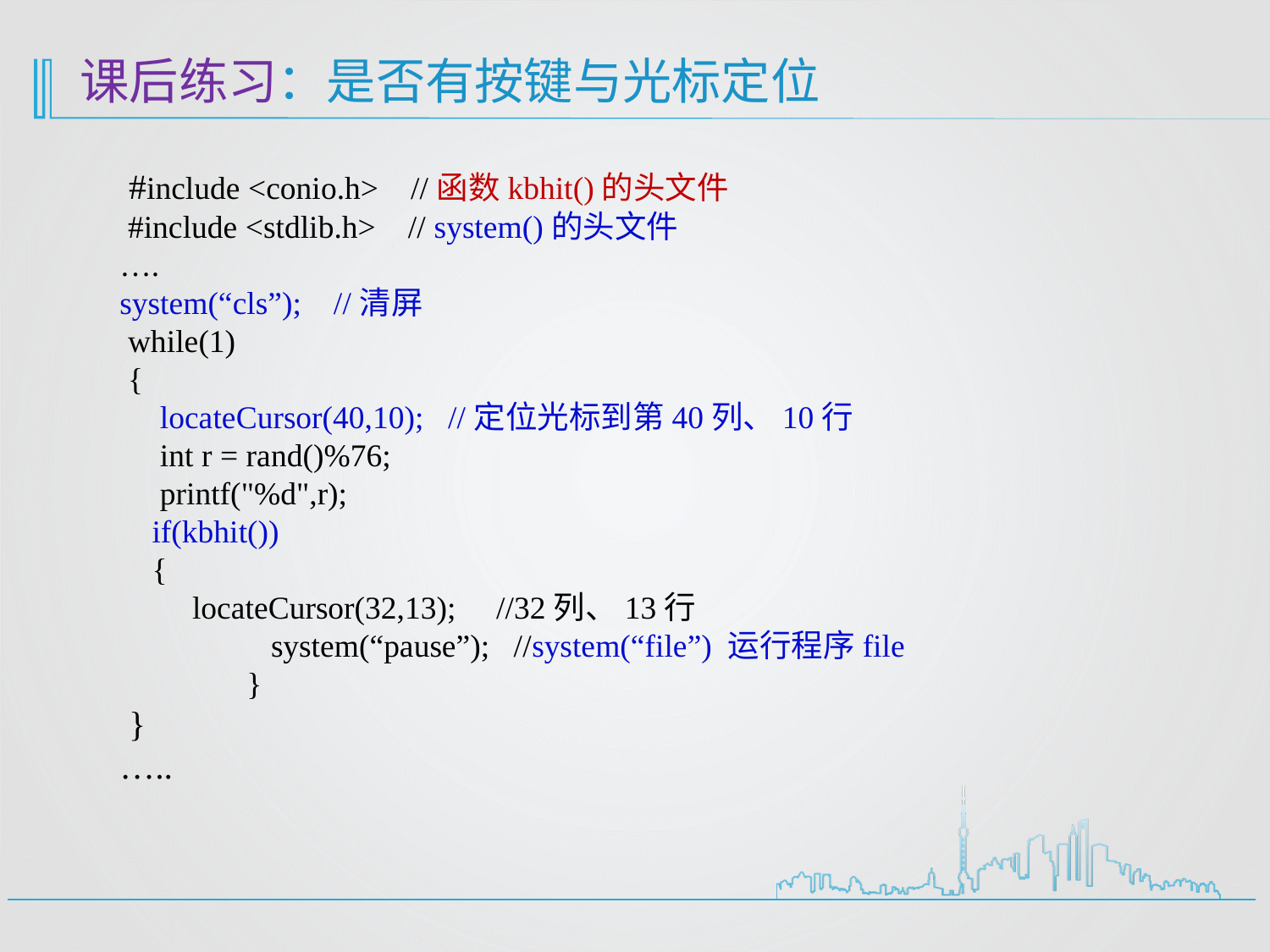

# 课后练习：是否有按键与光标定位
 #include <conio.h>    //函数kbhit()的头文件
 #include <stdlib.h>    // system()的头文件
….
system(“cls”);    //清屏
 while(1)
 {
     locateCursor(40,10);   //定位光标到第40列、10行
     int r = rand()%76;
     printf("%d",r);
    if(kbhit())
    {
         locateCursor(32,13);     //32列、13行
	   system(“pause”);   //system(“file”) 运行程序file
	}
 }
…..